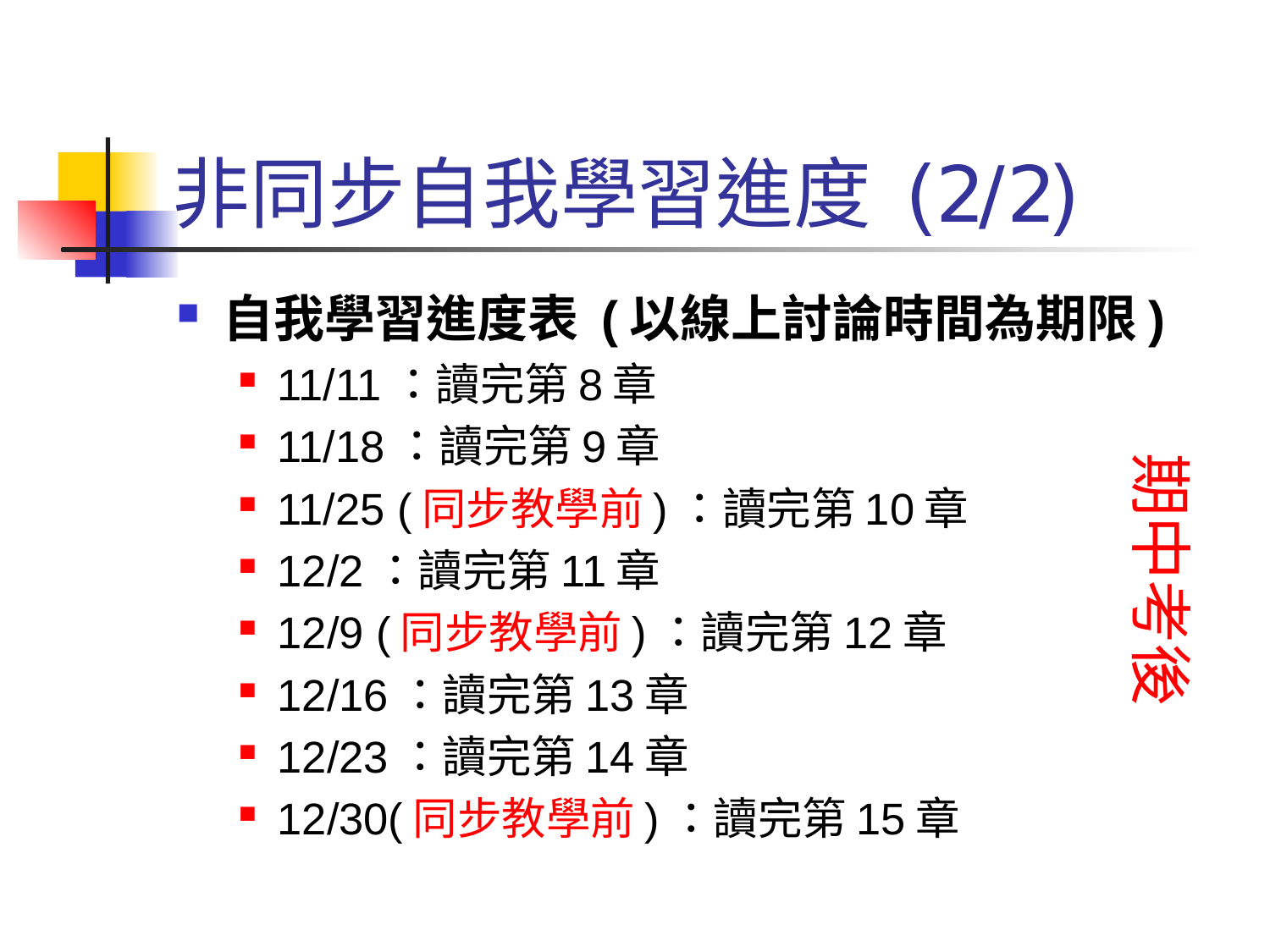

# 非同步自我學習進度 (2/2)
自我學習進度表 (以線上討論時間為期限)
11/11：讀完第8章
11/18：讀完第9章
11/25 (同步教學前)：讀完第10章
12/2：讀完第11章
12/9 (同步教學前)：讀完第12章
12/16：讀完第13章
12/23：讀完第14章
12/30(同步教學前)：讀完第15章
期中考後